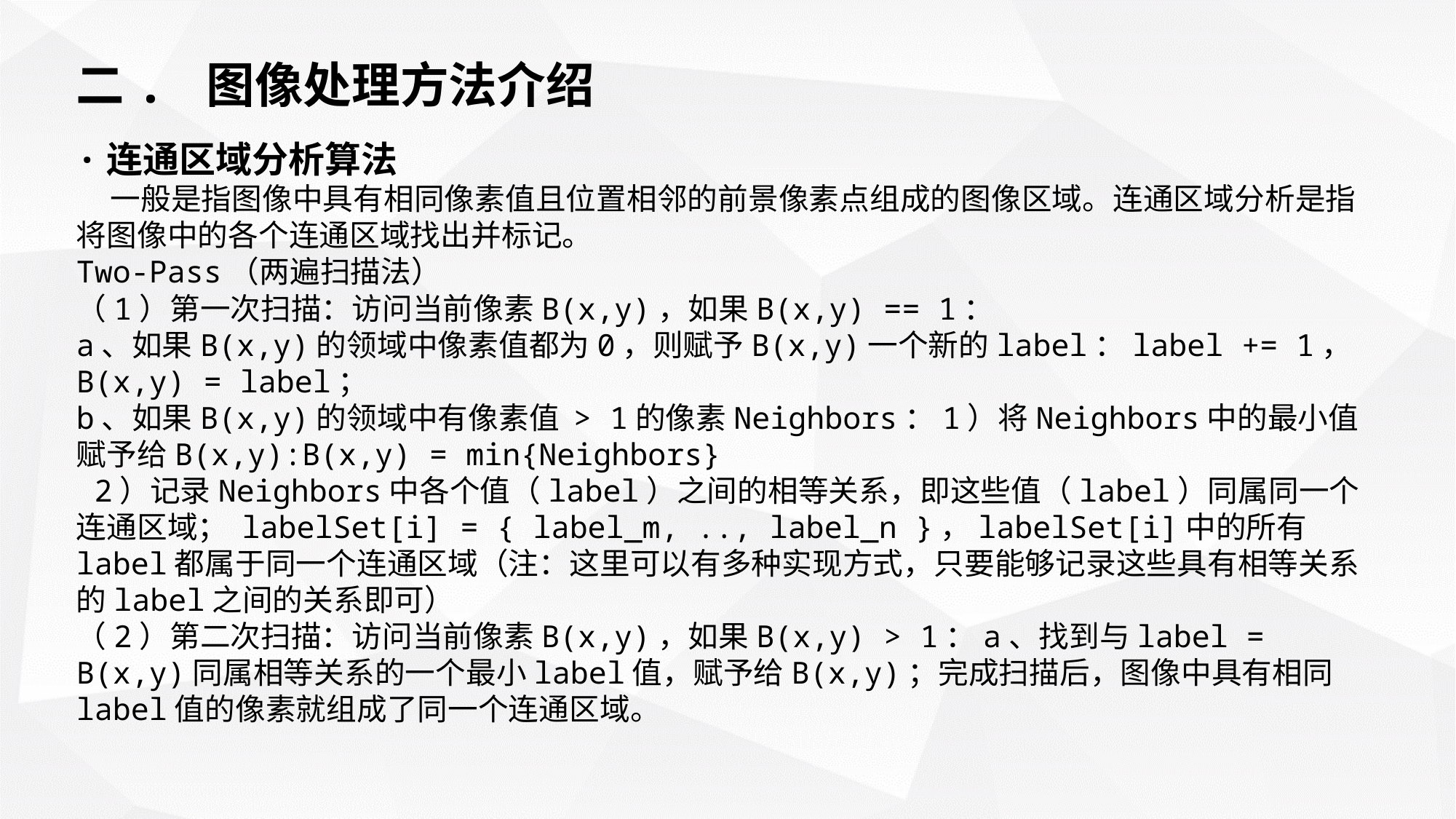

二. 图像处理方法介绍
·连通区域分析算法
    一般是指图像中具有相同像素值且位置相邻的前景像素点组成的图像区域。连通区域分析是指将图像中的各个连通区域找出并标记。
Two-Pass（两遍扫描法）
（1）第一次扫描：访问当前像素B(x,y)，如果B(x,y) == 1：
a、如果B(x,y)的领域中像素值都为0，则赋予B(x,y)一个新的label：label += 1， B(x,y) = label；
b、如果B(x,y)的领域中有像素值 > 1的像素Neighbors：1）将Neighbors中的最小值赋予给B(x,y):B(x,y) = min{Neighbors}
 2）记录Neighbors中各个值（label）之间的相等关系，即这些值（label）同属同一个连通区域； labelSet[i] = { label_m, .., label_n }，labelSet[i]中的所有label都属于同一个连通区域（注：这里可以有多种实现方式，只要能够记录这些具有相等关系的label之间的关系即可）
（2）第二次扫描：访问当前像素B(x,y)，如果B(x,y) > 1：a、找到与label = B(x,y)同属相等关系的一个最小label值，赋予给B(x,y)；完成扫描后，图像中具有相同label值的像素就组成了同一个连通区域。